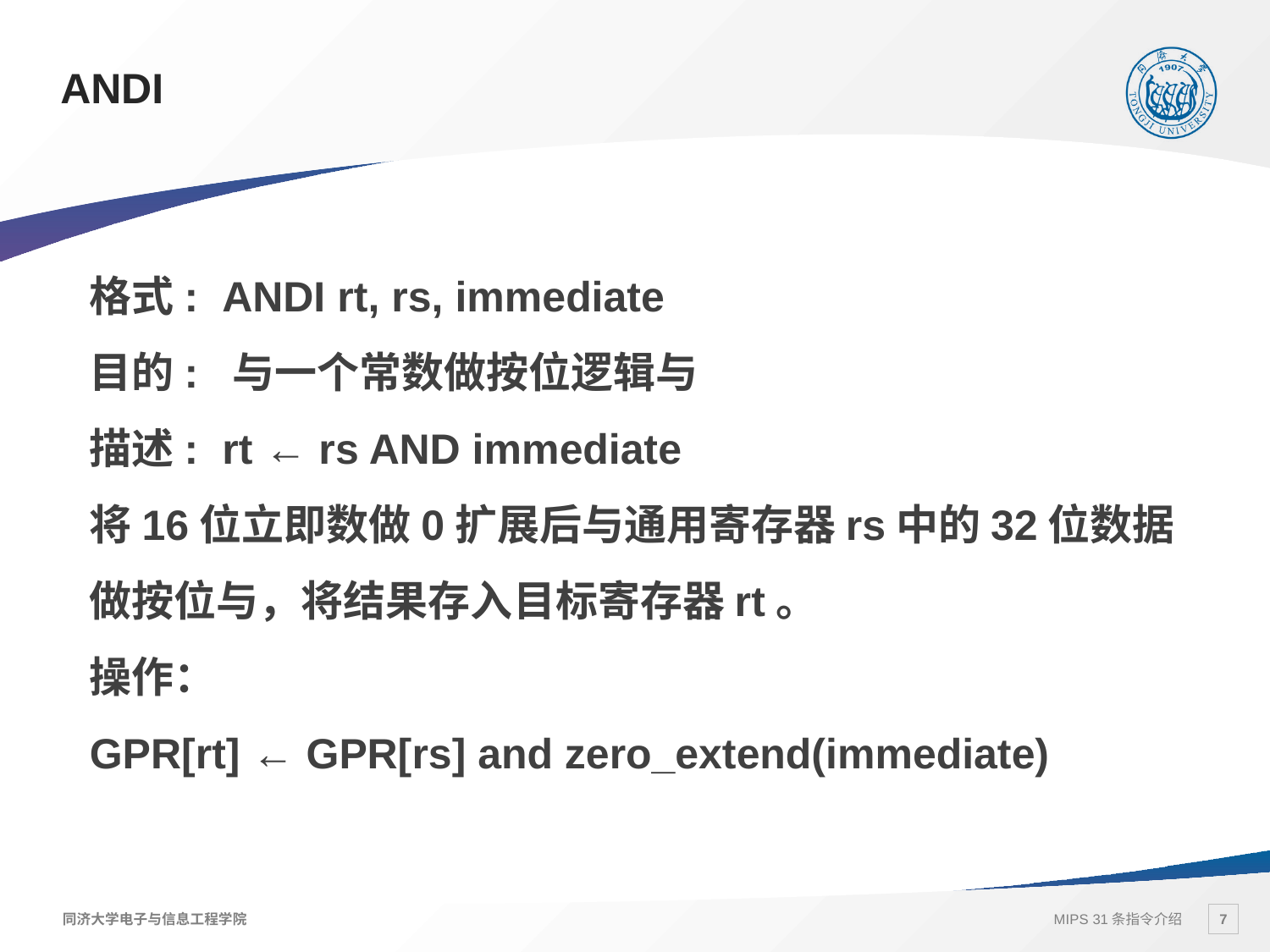

# ANDI
格式:  ANDI rt, rs, immediate
目的:  与一个常数做按位逻辑与
描述:  rt ← rs AND immediate
将16位立即数做0扩展后与通用寄存器rs中的32位数据做按位与，将结果存入目标寄存器rt。
操作：
GPR[rt] ← GPR[rs] and zero_extend(immediate)